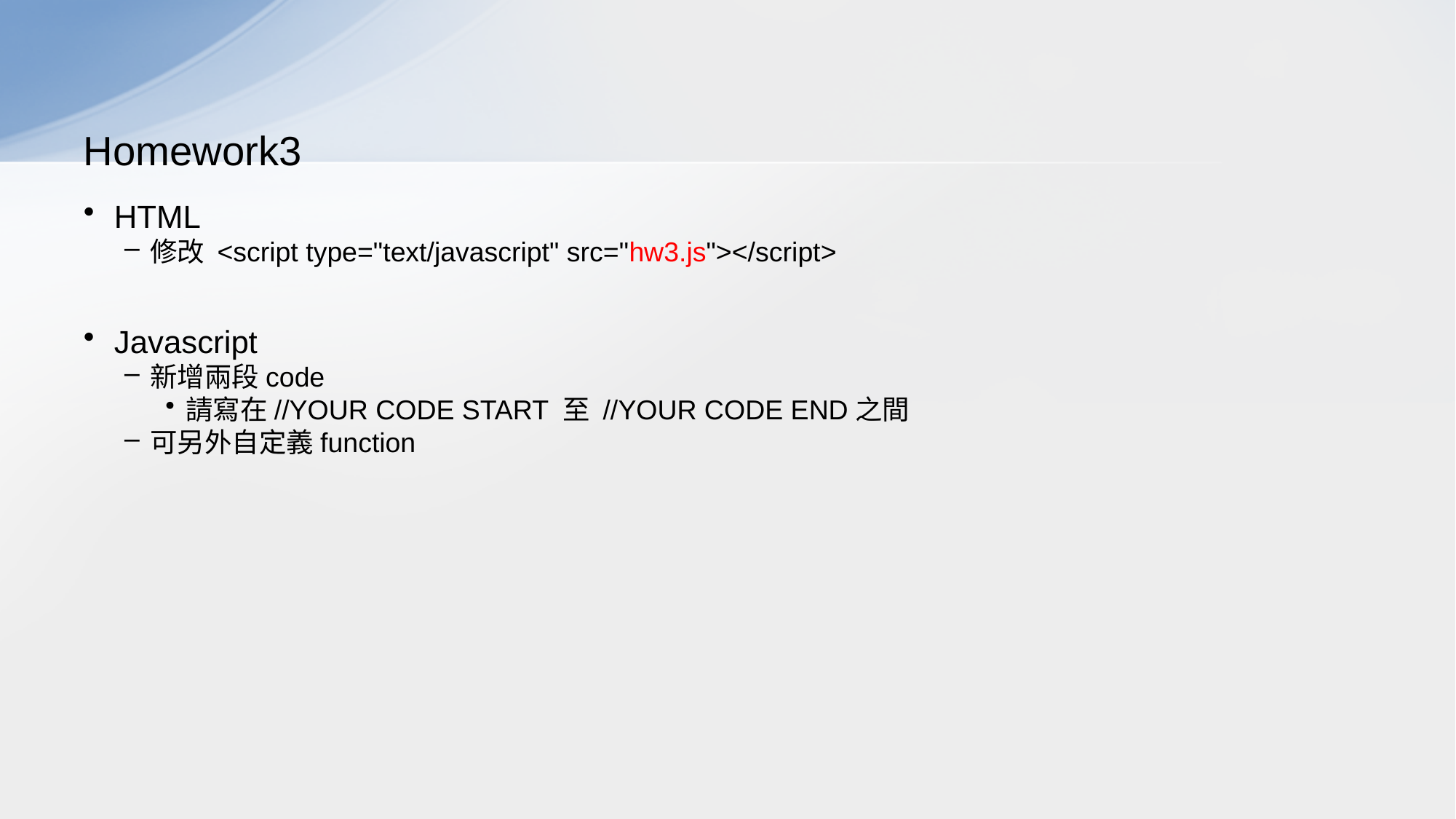

# Homework3
HTML
修改 <script type="text/javascript" src="hw3.js"></script>

Javascript
新增兩段code
請寫在//YOUR CODE START 至 //YOUR CODE END之間
可另外自定義function